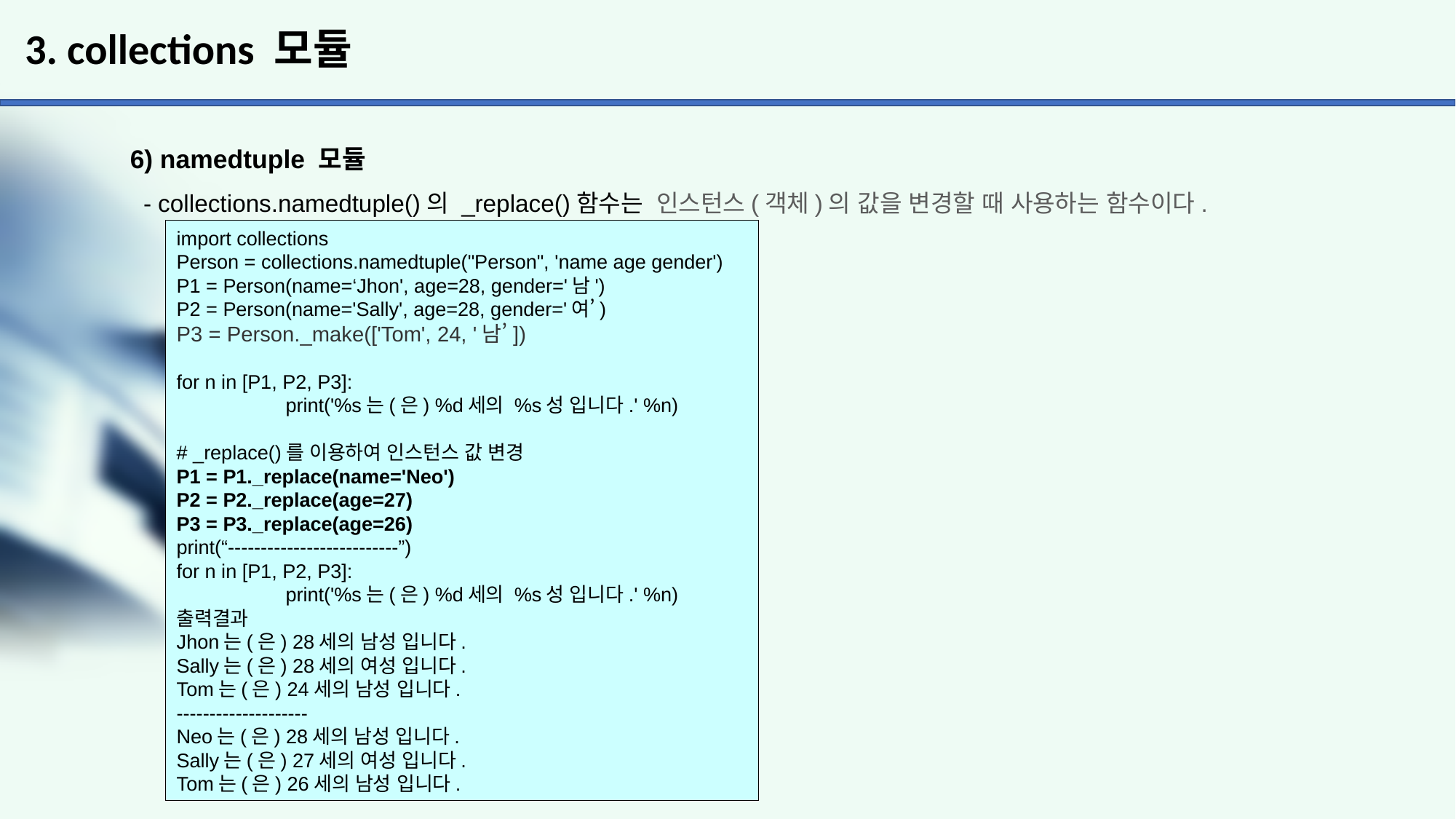

# 3. collections 모듈
6) namedtuple 모듈
  - collections.namedtuple()의 _replace()함수는  인스턴스(객체)의 값을 변경할 때 사용하는 함수이다.
import collections
Person = collections.namedtuple("Person", 'name age gender')
P1 = Person(name=‘Jhon', age=28, gender='남')
P2 = Person(name='Sally', age=28, gender='여’)
P3 = Person._make(['Tom', 24, '남’])

for n in [P1, P2, P3]:
	print('%s는(은) %d세의 %s성 입니다.' %n)

# _replace()를 이용하여 인스턴스 값 변경
P1 = P1._replace(name='Neo')
P2 = P2._replace(age=27)
P3 = P3._replace(age=26)
print(“--------------------------”)
for n in [P1, P2, P3]:
	print('%s는(은) %d세의 %s성 입니다.' %n)
출력결과
Jhon는(은) 28세의 남성 입니다.
Sally는(은) 28세의 여성 입니다.
Tom는(은) 24세의 남성 입니다.
--------------------
Neo는(은) 28세의 남성 입니다.
Sally는(은) 27세의 여성 입니다.
Tom는(은) 26세의 남성 입니다.